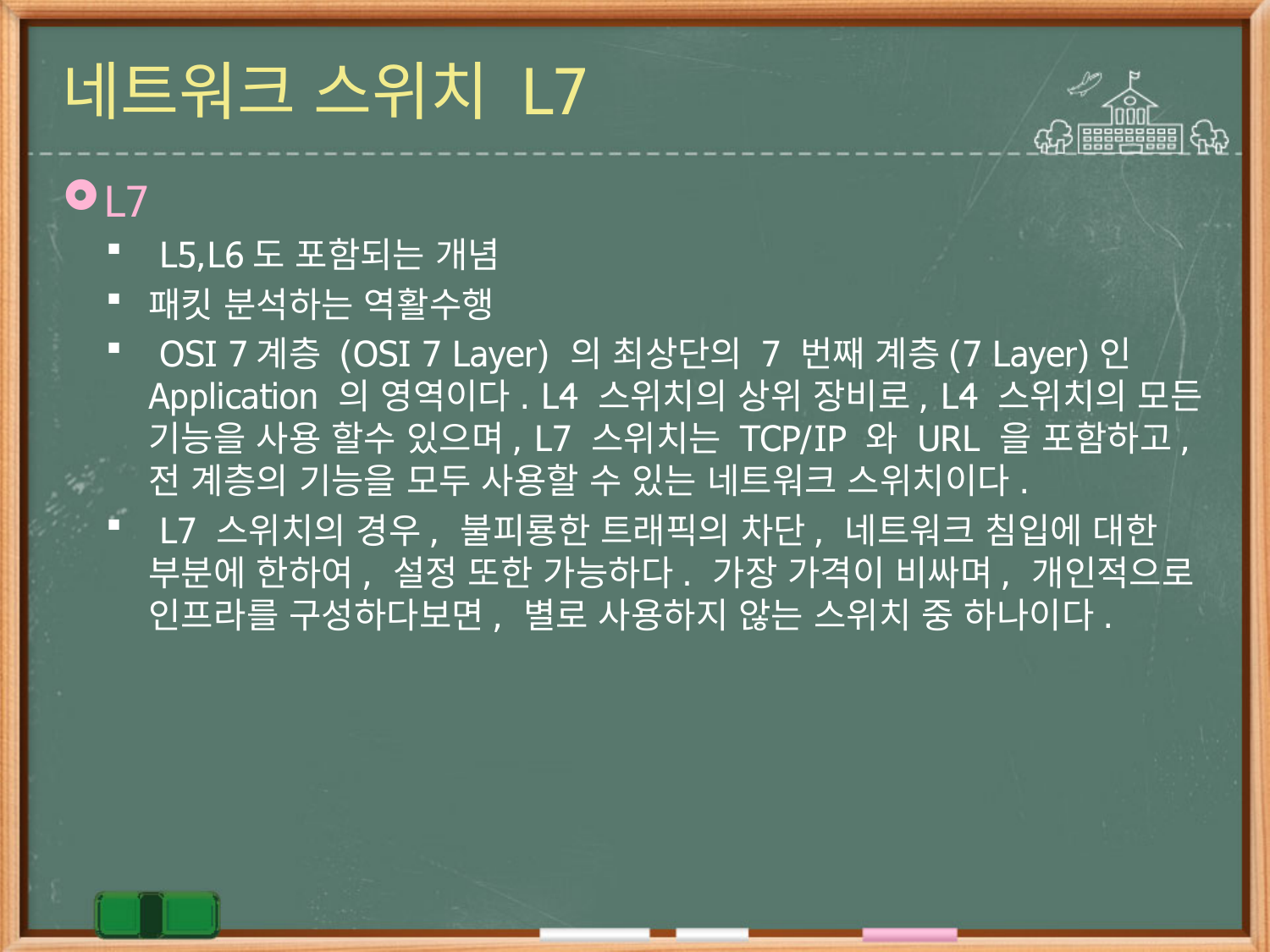

# 네트워크 스위치 L7
L7
 L5,L6도 포함되는 개념
패킷 분석하는 역활수행
 OSI 7계층 (OSI 7 Layer) 의 최상단의 7 번째 계층(7 Layer)인 Application 의 영역이다. L4 스위치의 상위 장비로, L4 스위치의 모든 기능을 사용 할수 있으며, L7 스위치는 TCP/IP 와 URL 을 포함하고, 전 계층의 기능을 모두 사용할 수 있는 네트워크 스위치이다.
 L7 스위치의 경우, 불피룡한 트래픽의 차단, 네트워크 침입에 대한 부분에 한하여, 설정 또한 가능하다. 가장 가격이 비싸며, 개인적으로 인프라를 구성하다보면, 별로 사용하지 않는 스위치 중 하나이다.